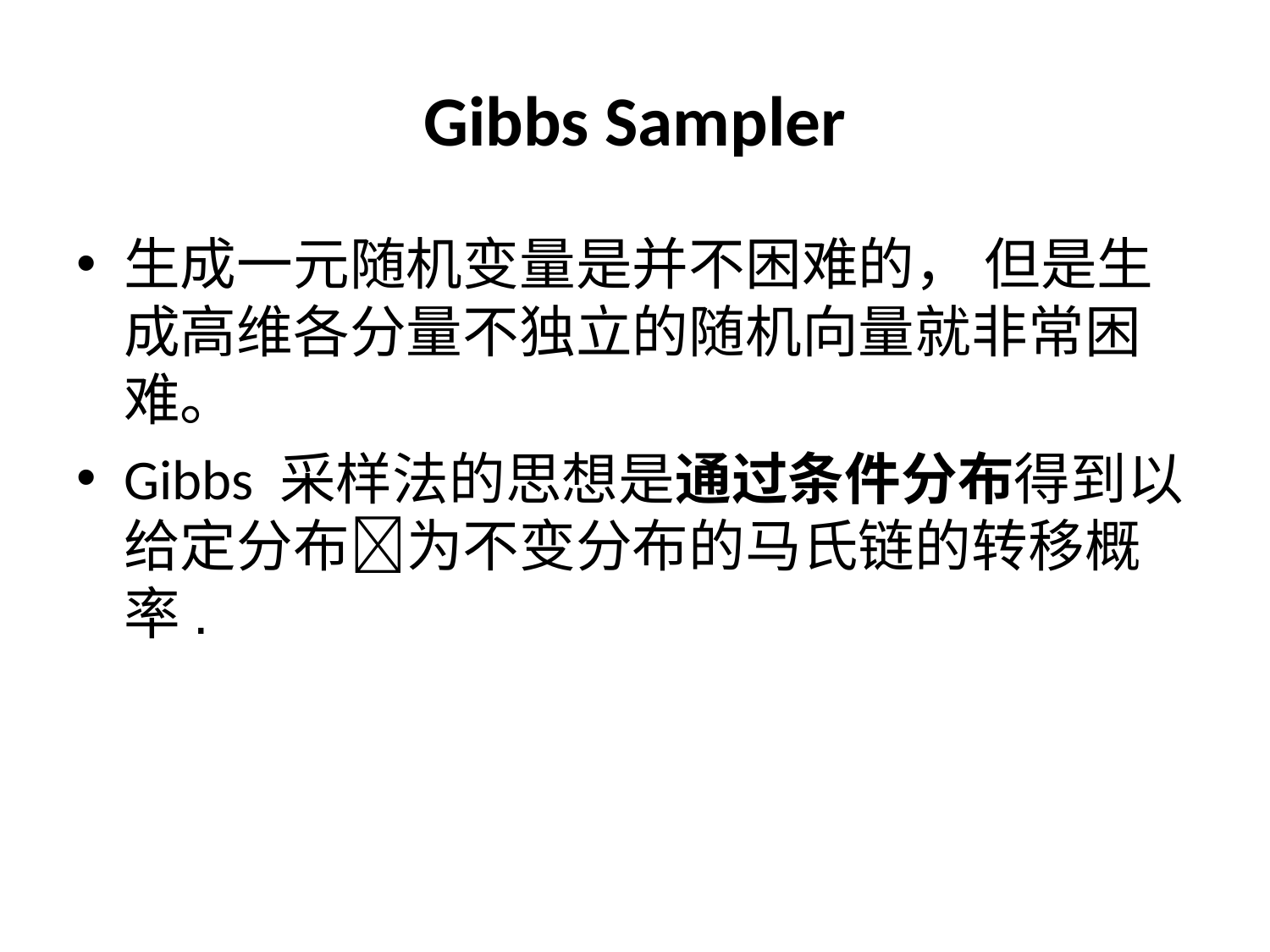

# Gibbs Sampler
生成一元随机变量是并不困难的， 但是生成高维各分量不独立的随机向量就非常困难。
Gibbs 采样法的思想是通过条件分布得到以给定分布π为不变分布的马氏链的转移概率.